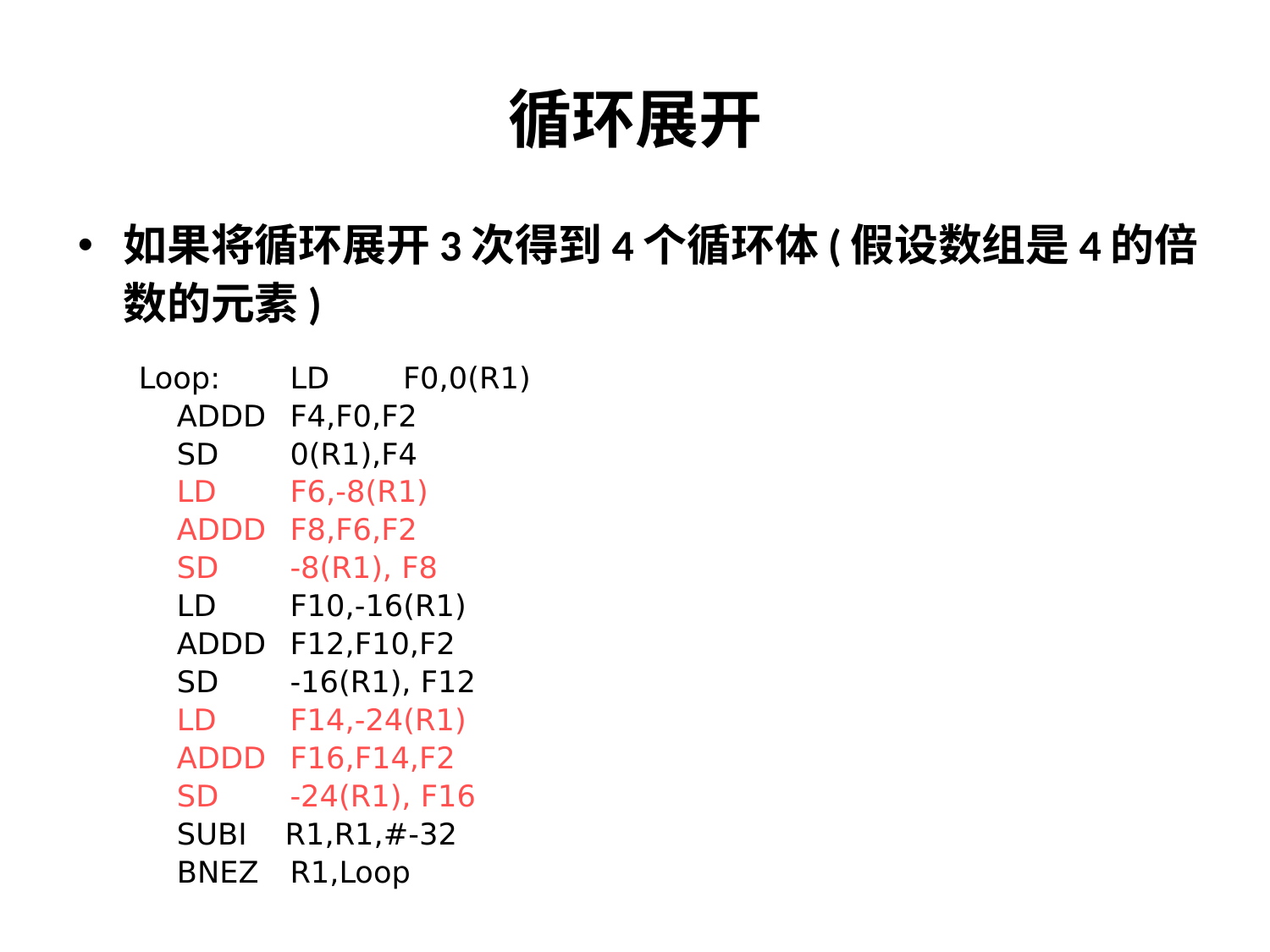

循环展开
如果将循环展开3次得到4个循环体(假设数组是4的倍数的元素)

Loop:	LD	F0,0(R1)
			ADDD	F4,F0,F2
			SD	0(R1),F4
			LD	F6,-8(R1)
			ADDD	F8,F6,F2
			SD	-8(R1), F8
			LD	F10,-16(R1)
			ADDD	F12,F10,F2
			SD	-16(R1), F12
			LD	F14,-24(R1)
			ADDD	F16,F14,F2
			SD	-24(R1), F16
			SUBI    R1,R1,#-32
			BNEZ	R1,Loop